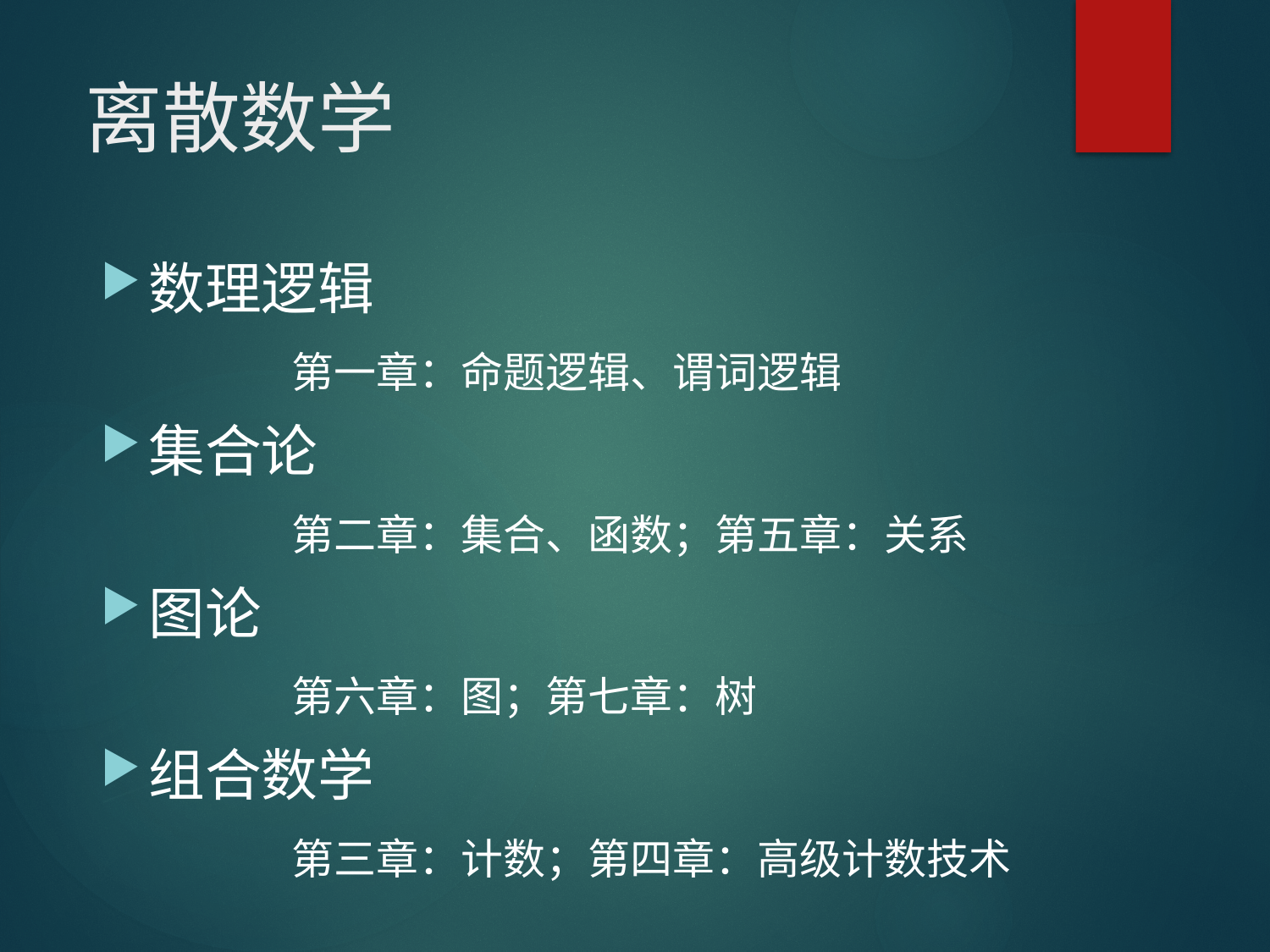

# 离散数学
数理逻辑
	第一章：命题逻辑、谓词逻辑
集合论
	第二章：集合、函数；第五章：关系
图论
	第六章：图；第七章：树
组合数学
	第三章：计数；第四章：高级计数技术